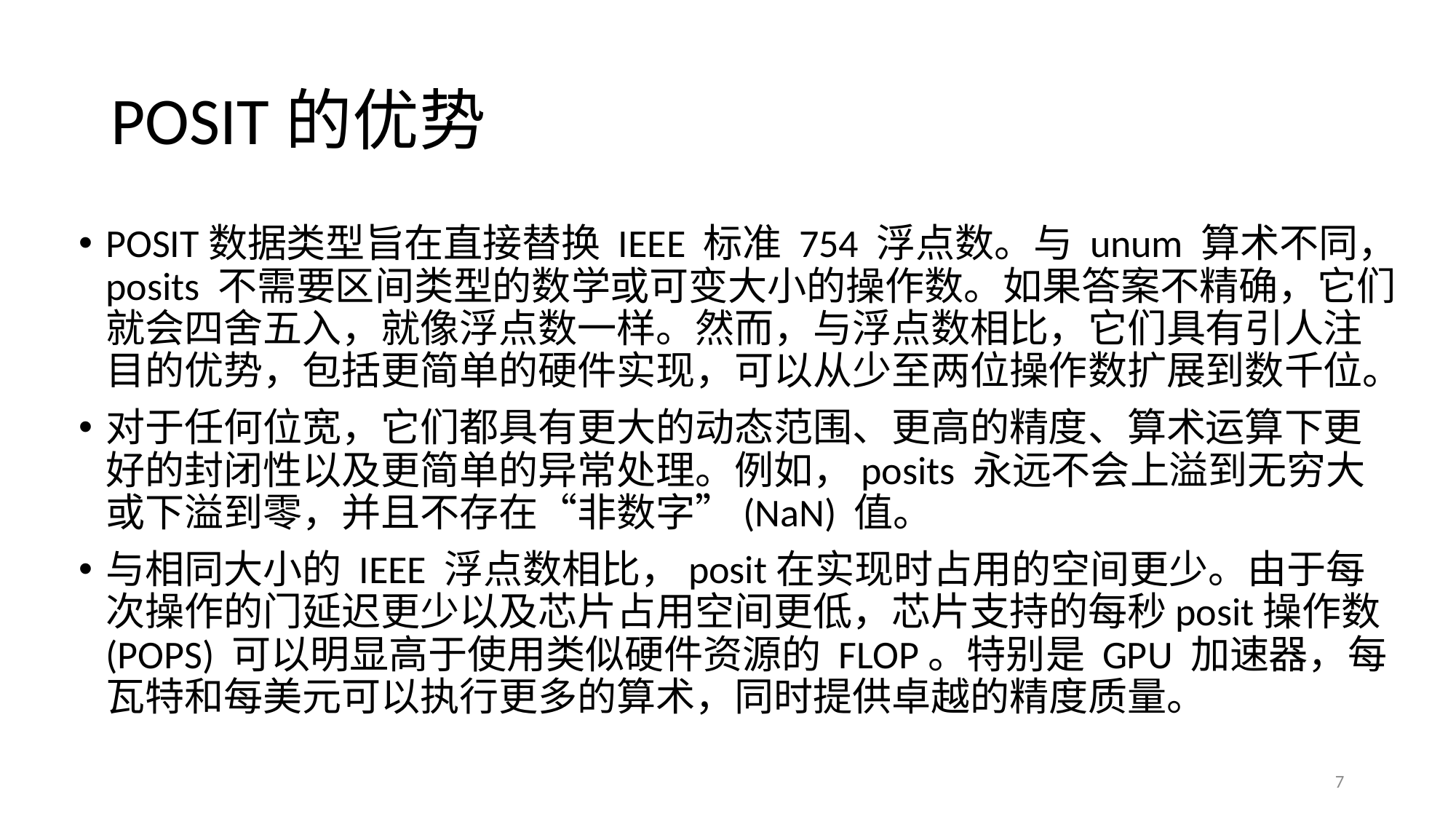

# POSIT的优势
POSIT数据类型旨在直接替换 IEEE 标准 754 浮点数。与 unum 算术不同，posits 不需要区间类型的数学或可变大小的操作数。如果答案不精确，它们就会四舍五入，就像浮点数一样。然而，与浮点数相比，它们具有引人注目的优势，包括更简单的硬件实现，可以从少至两位操作数扩展到数千位。
对于任何位宽，它们都具有更大的动态范围、更高的精度、算术运算下更好的封闭性以及更简单的异常处理。例如，posits 永远不会上溢到无穷大或下溢到零，并且不存在“非数字”(NaN) 值。
与相同大小的 IEEE 浮点数相比，posit在实现时占用的空间更少。由于每次操作的门延迟更少以及芯片占用空间更低，芯片支持的每秒posit操作数 (POPS) 可以明显高于使用类似硬件资源的 FLOP。特别是 GPU 加速器，每瓦特和每美元可以执行更多的算术，同时提供卓越的精度质量。
7